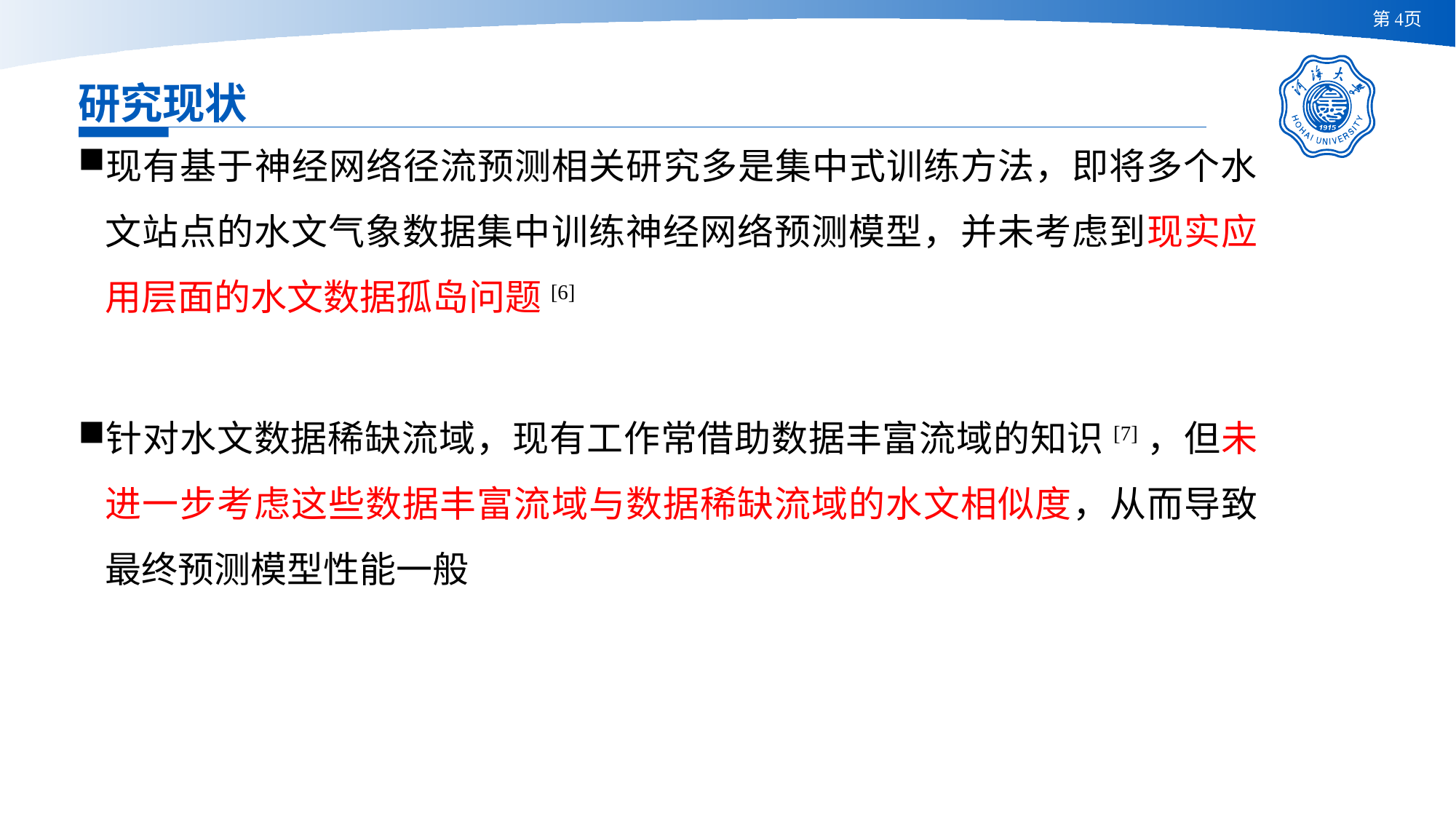

第4页

现有基于神经网络径流预测相关研究多是集中式训练方法，即将多个水文站点的水文气象数据集中训练神经网络预测模型，并未考虑到现实应用层面的水文数据孤岛问题[6]

针对水文数据稀缺流域，现有工作常借助数据丰富流域的知识[7]，但未进一步考虑这些数据丰富流域与数据稀缺流域的水文相似度，从而导致最终预测模型性能一般
# 研究现状